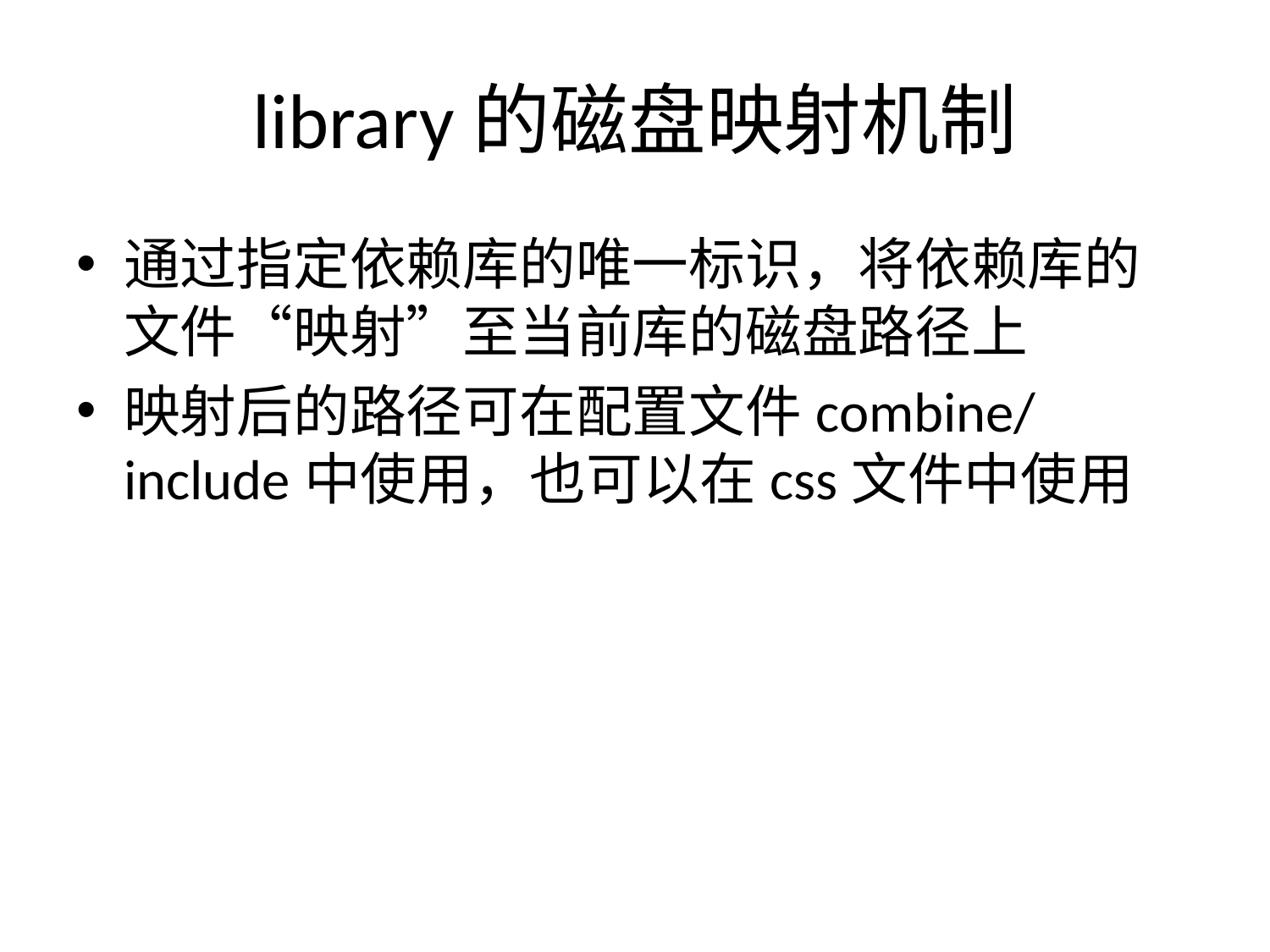

# library的磁盘映射机制
通过指定依赖库的唯一标识，将依赖库的文件“映射”至当前库的磁盘路径上
映射后的路径可在配置文件combine/include中使用，也可以在css文件中使用